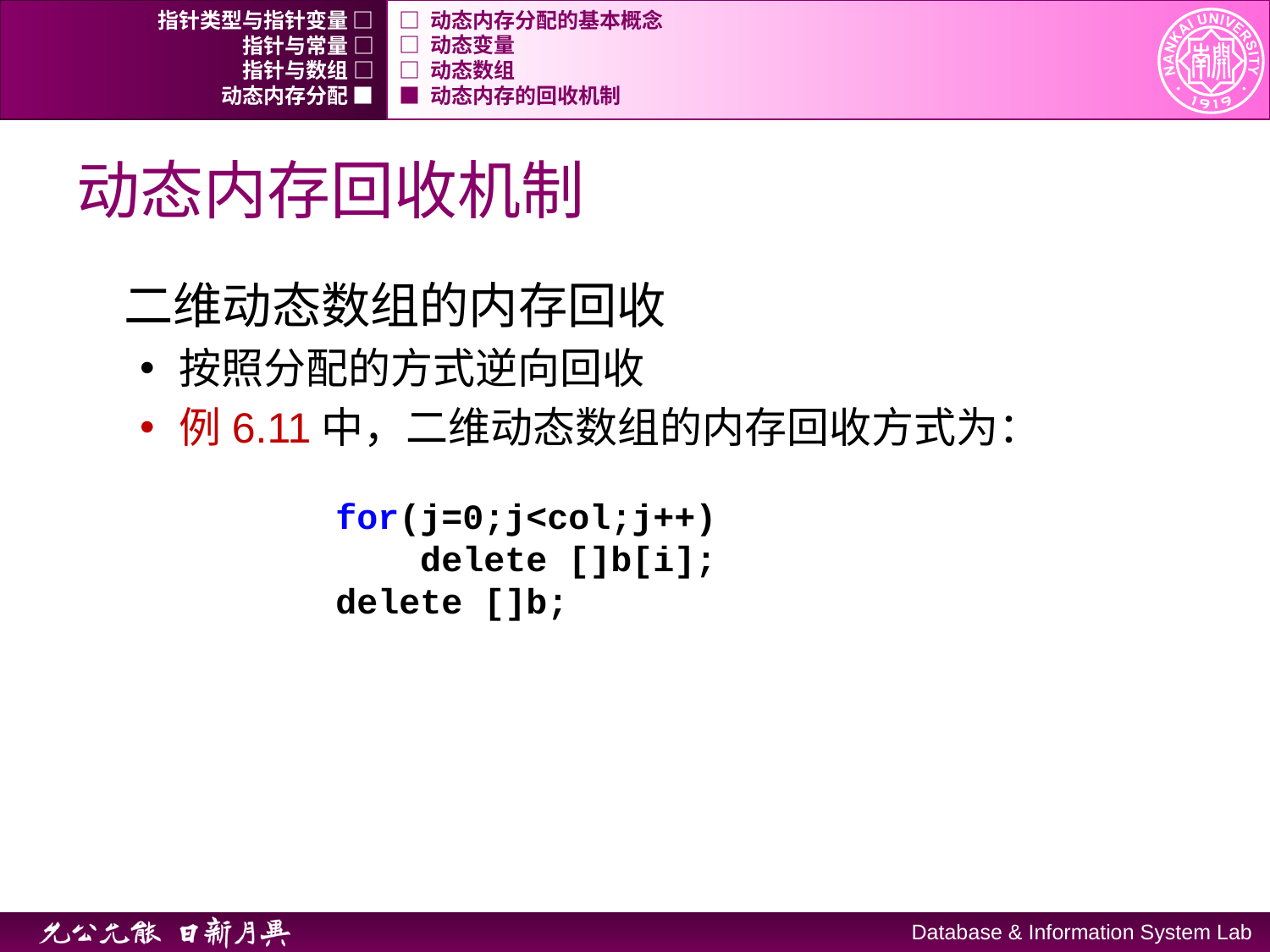

指针类型与指针变量 □
□ 动态内存分配的基本概念
指针与常量 □
□ 动态变量
指针与数组 □
□ 动态数组
动态内存分配 ■
■ 动态内存的回收机制
# 动态内存回收机制
二维动态数组的内存回收
按照分配的方式逆向回收
例6.11中，二维动态数组的内存回收方式为：

		    for(j=0;j<col;j++)
		        delete []b[i];
		    delete []b;